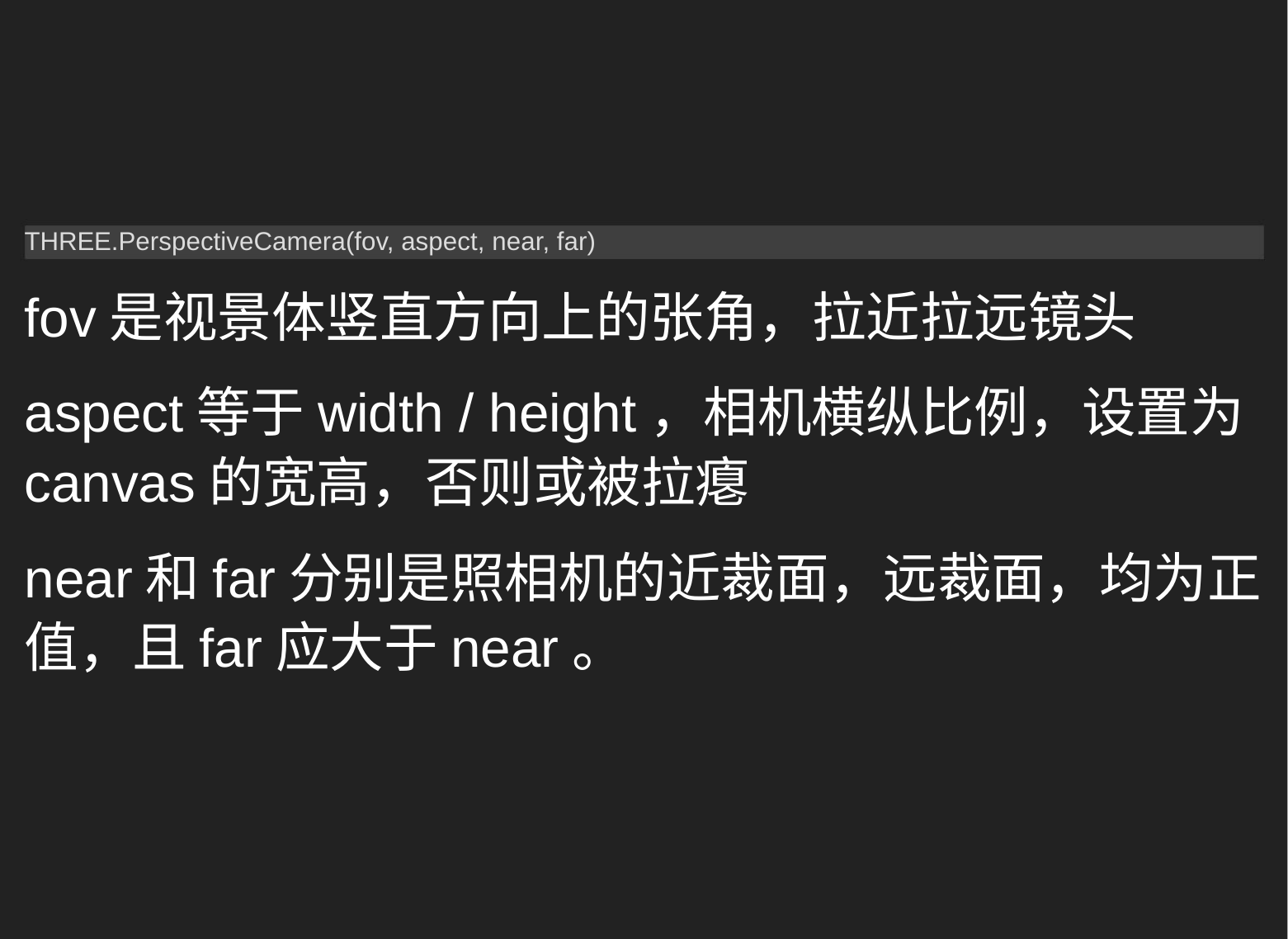

THREE.PerspectiveCamera(fov, aspect, near, far)
fov是视景体竖直方向上的张角，拉近拉远镜头
aspect等于width / height，相机横纵比例，设置为
canvas的宽高，否则或被拉瘪
near和far分别是照相机的近裁面，远裁面，均为正
值，且far应大于near。